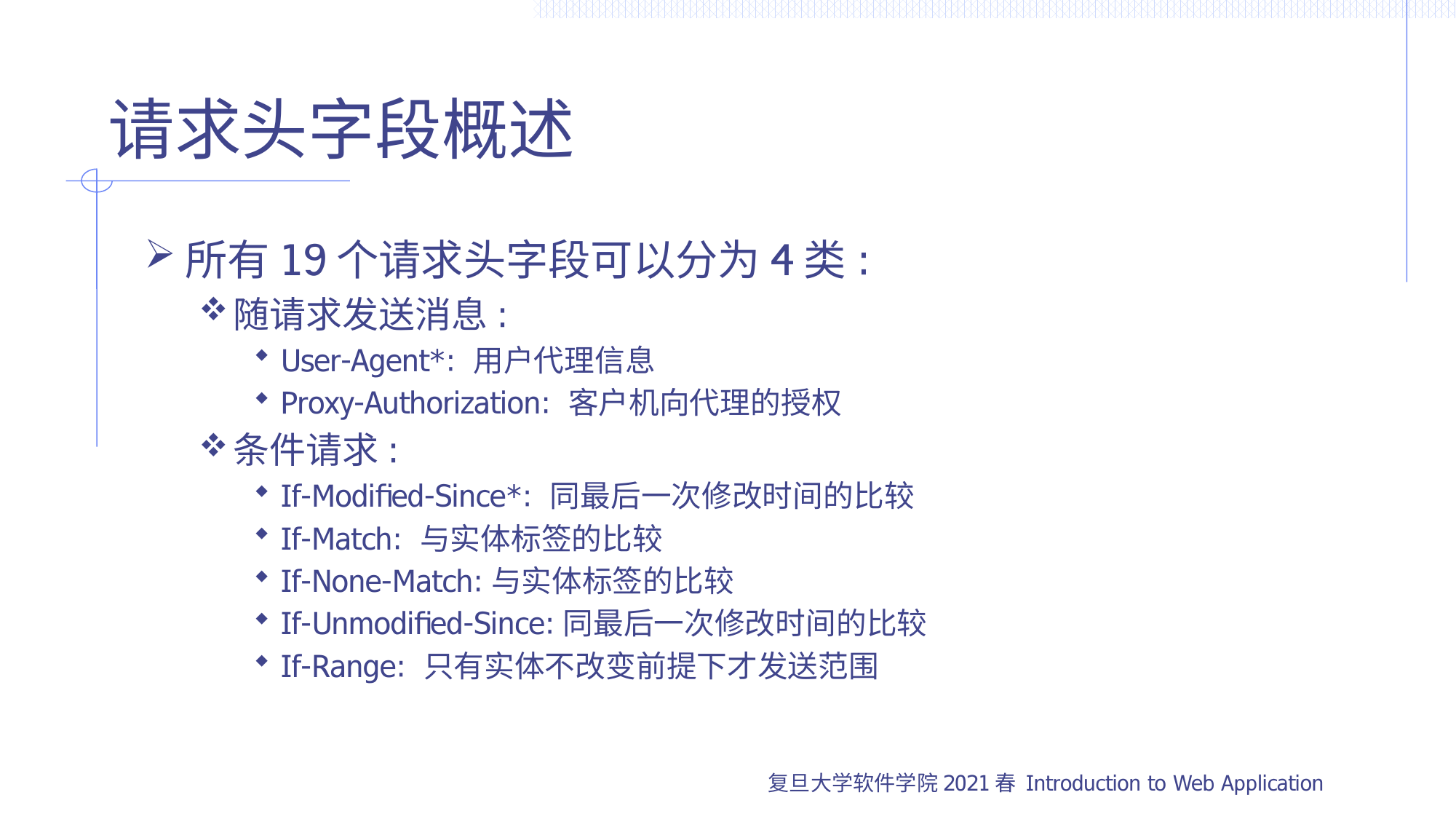

# 请求头字段概述
所有19个请求头字段可以分为4类:
随请求发送消息:
User-Agent*: 用户代理信息
Proxy-Authorization: 客户机向代理的授权
条件请求:
If-Modified-Since*: 同最后一次修改时间的比较
If-Match: 与实体标签的比较
If-None-Match:与实体标签的比较
If-Unmodified-Since:同最后一次修改时间的比较
If-Range: 只有实体不改变前提下才发送范围